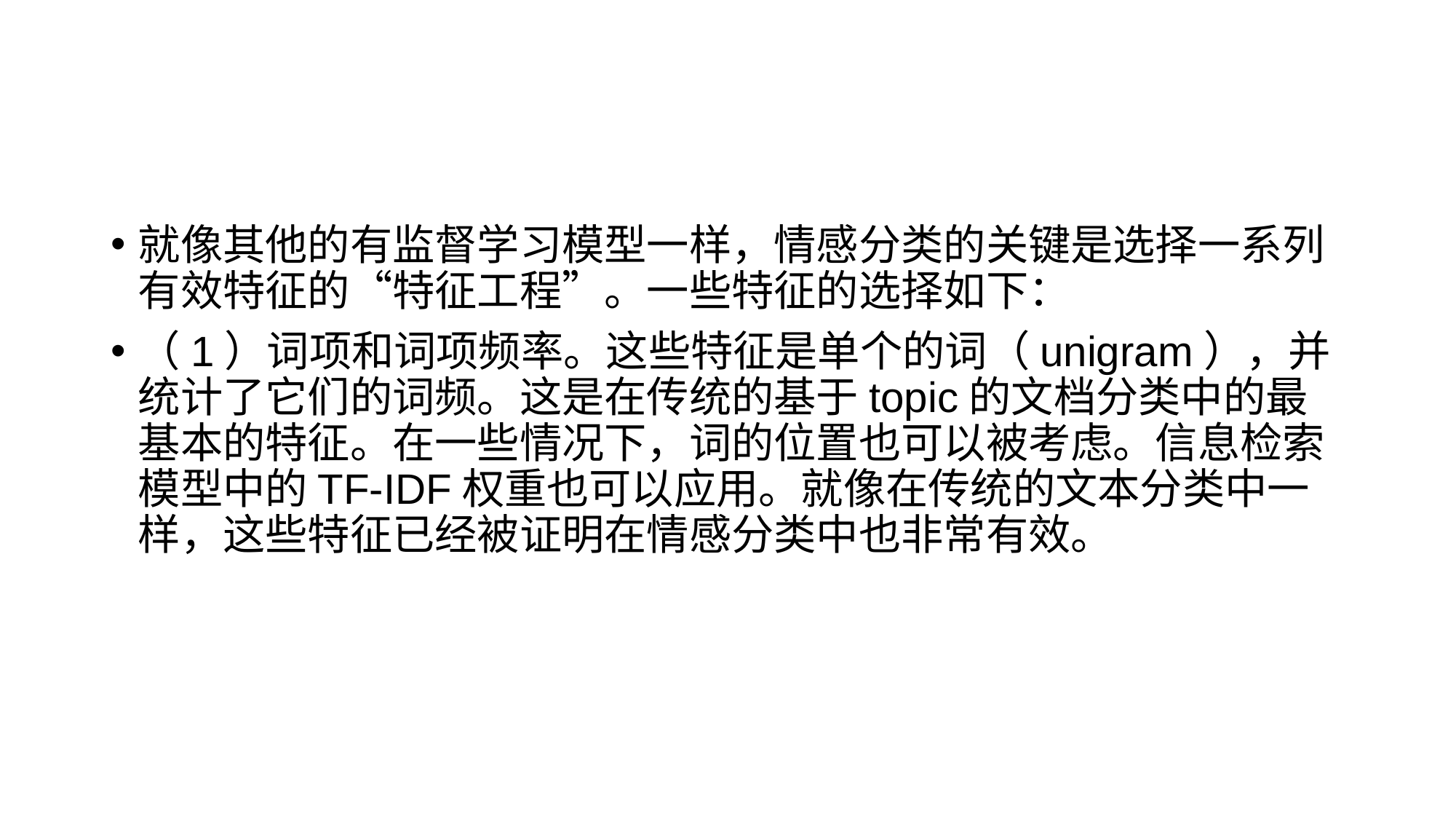

#
就像其他的有监督学习模型一样，情感分类的关键是选择一系列有效特征的“特征工程”。一些特征的选择如下：
（1）词项和词项频率。这些特征是单个的词（unigram），并统计了它们的词频。这是在传统的基于topic的文档分类中的最基本的特征。在一些情况下，词的位置也可以被考虑。信息检索模型中的TF-IDF权重也可以应用。就像在传统的文本分类中一样，这些特征已经被证明在情感分类中也非常有效。